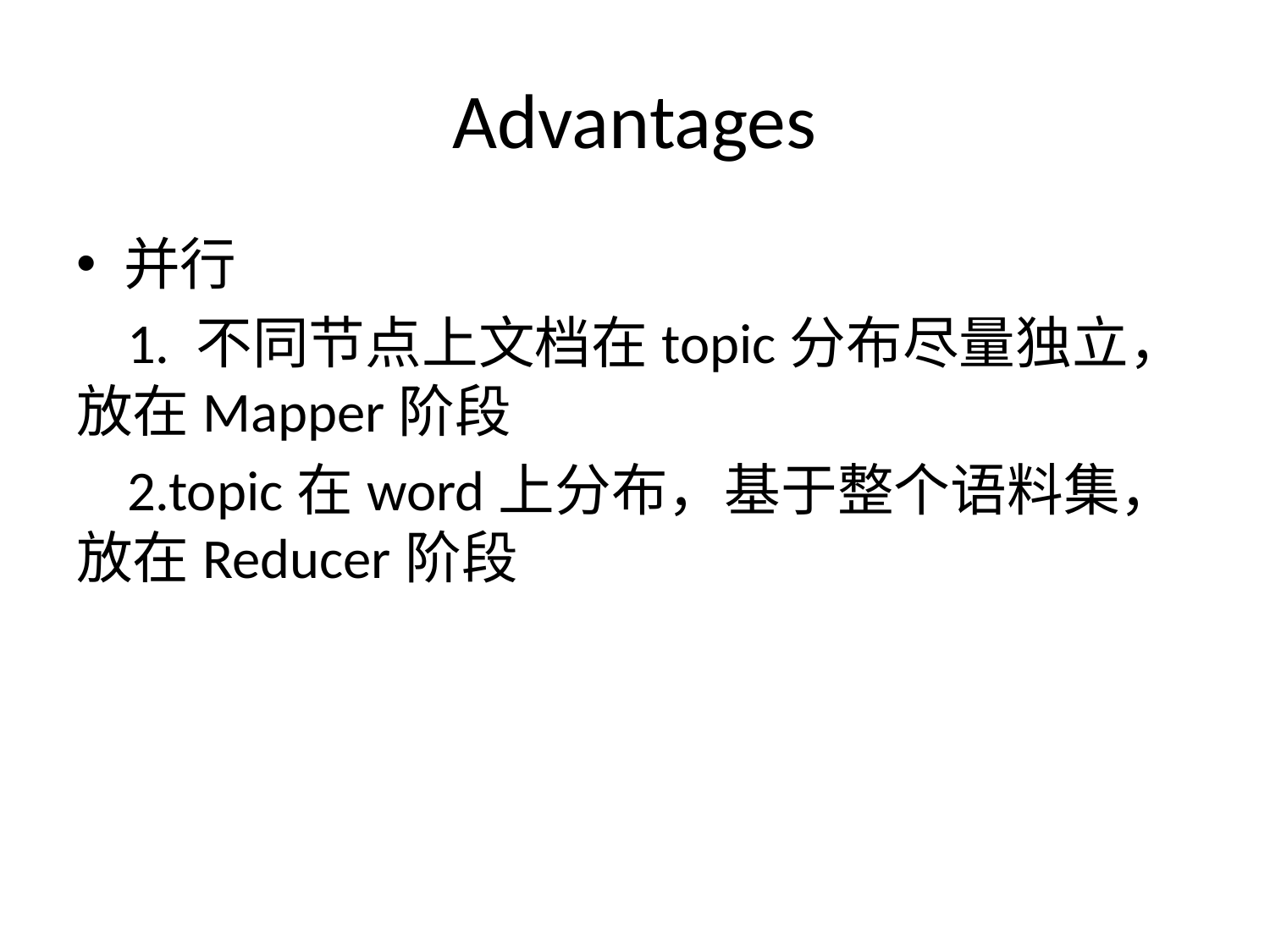

# Advantages
并行
    1. 不同节点上文档在topic分布尽量独立，放在Mapper阶段
    2.topic在word上分布，基于整个语料集，放在Reducer阶段